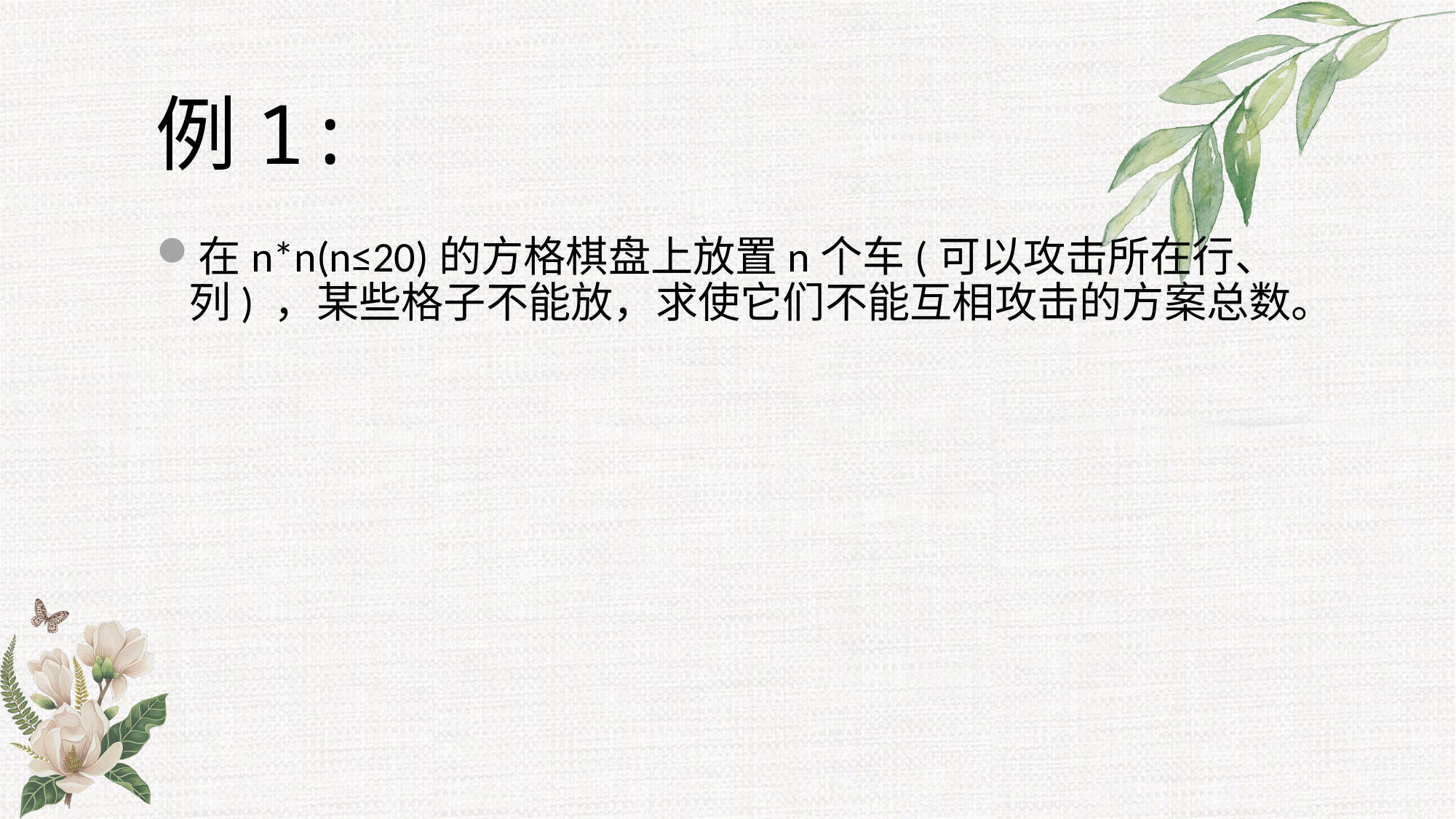

# 例1:
在n*n(n≤20)的方格棋盘上放置n个车(可以攻击所在行、列) ，某些格子不能放，求使它们不能互相攻击的方案总数。